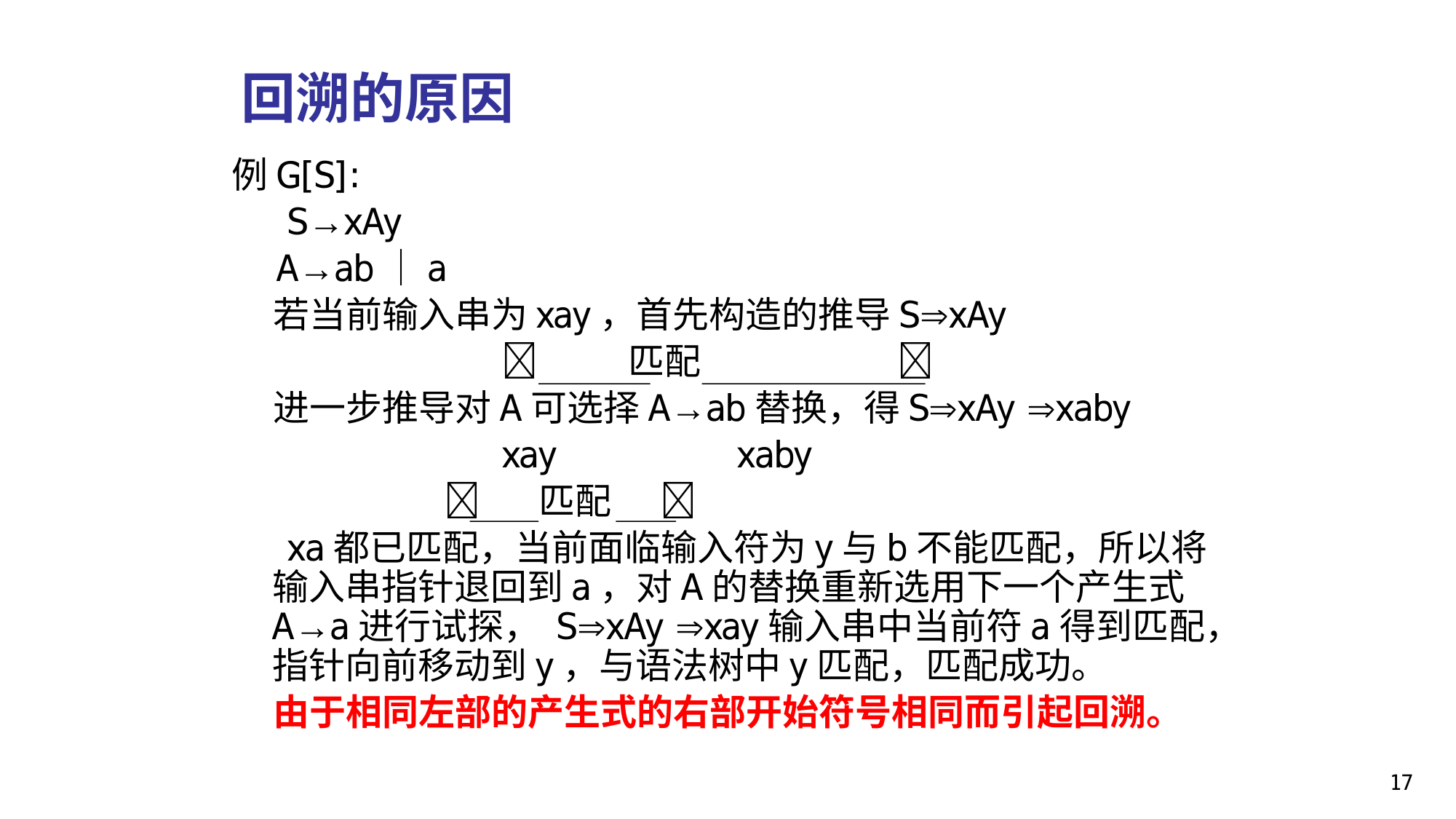

# 回溯的原因
例G[S]:
     S→xAy
    A→ab｜a
    若当前输入串为xay，首先构造的推导S⇒xAy
                                 ↑          匹配                        ↑
    进一步推导对A可选择A→ab替换，得S⇒xAy ⇒xaby
                        xay                xaby
                          ↑      匹配      ↑
     xa都已匹配，当前面临输入符为y与b不能匹配，所以将输入串指针退回到a，对A的替换重新选用下一个产生式A→a进行试探， S⇒xAy ⇒xay输入串中当前符a得到匹配，指针向前移动到y，与语法树中y匹配，匹配成功。
    由于相同左部的产生式的右部开始符号相同而引起回溯。

17